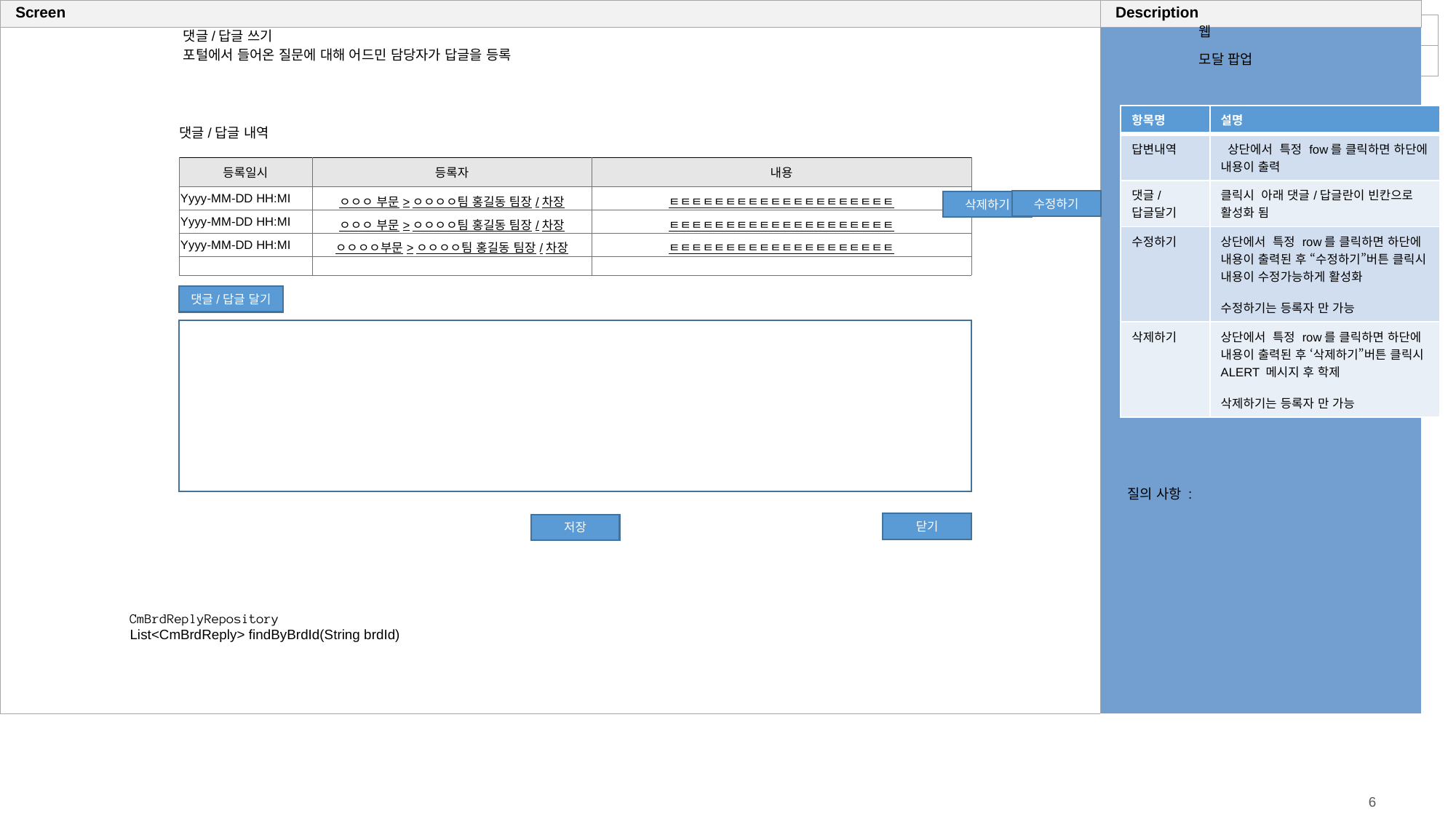

웹
댓글/답글 쓰기
포털에서 들어온 질문에 대해 어드민 담당자가 답글을 등록
모달 팝업
| 항목명 | 설명 |
| --- | --- |
| 답변내역 | 상단에서 특정 fow를 클릭하면 하단에 내용이 출력 |
| 댓글/답글달기 | 클릭시 아래 댓글/답글란이 빈칸으로 활성화 됨 |
| 수정하기 | 상단에서 특정 row를 클릭하면 하단에 내용이 출력된 후 “수정하기”버튼 클릭시 내용이 수정가능하게 활성화 수정하기는 등록자 만 가능 |
| 삭제하기 | 상단에서 특정 row를 클릭하면 하단에 내용이 출력된 후 ‘삭제하기”버튼 클릭시 ALERT 메시지 후 학제 삭제하기는 등록자 만 가능 |
댓글/답글 내역
| 등록일시 | 등록자 | 내용 |
| --- | --- | --- |
| Yyyy-MM-DD HH:MI | ㅇㅇㅇ 부문>ㅇㅇㅇㅇ팀 홍길동 팀장/차장 | ㅌㅌㅌㅌㅌㅌㅌㅌㅌㅌㅌㅌㅌㅌㅌㅌㅌㅌㅌㅌ |
| Yyyy-MM-DD HH:MI | ㅇㅇㅇ 부문>ㅇㅇㅇㅇ팀 홍길동 팀장/차장 | ㅌㅌㅌㅌㅌㅌㅌㅌㅌㅌㅌㅌㅌㅌㅌㅌㅌㅌㅌㅌ |
| Yyyy-MM-DD HH:MI | ㅇㅇㅇㅇ부문>ㅇㅇㅇㅇ팀 홍길동 팀장/차장 | ㅌㅌㅌㅌㅌㅌㅌㅌㅌㅌㅌㅌㅌㅌㅌㅌㅌㅌㅌㅌ |
|  |  |  |
수정하기
삭제하기
댓글/답글 달기

질의 사항 :

닫기
저장
CmBrdReplyRepository
List<CmBrdReply> findByBrdId(String brdId)